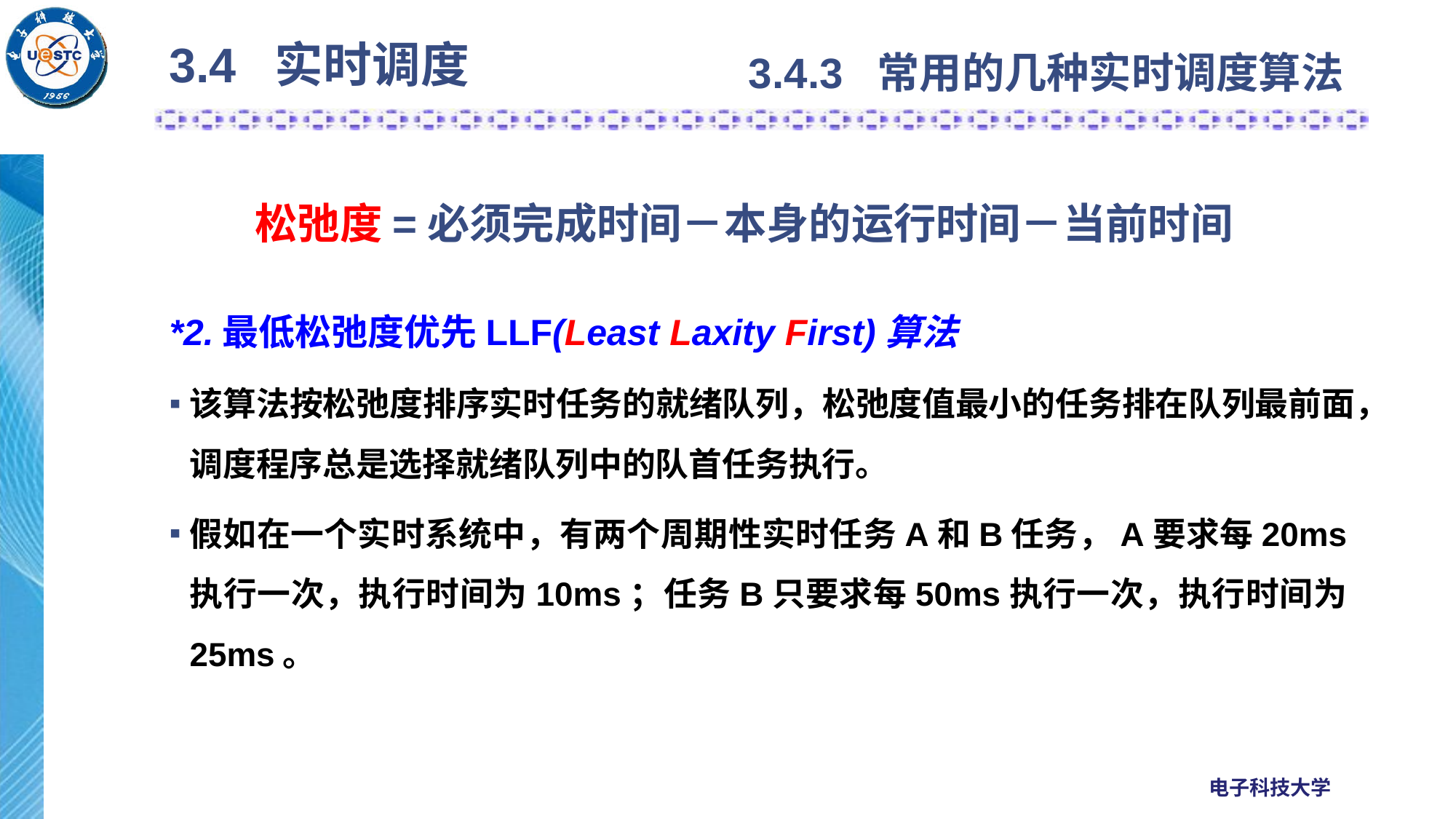

3.4  实时调度
# 3.4.3  常用的几种实时调度算法

  松弛度=必须完成时间－本身的运行时间－当前时间

*2.最低松弛度优先LLF(Least Laxity First)算法
该算法按松弛度排序实时任务的就绪队列，松弛度值最小的任务排在队列最前面，调度程序总是选择就绪队列中的队首任务执行。
假如在一个实时系统中，有两个周期性实时任务A和B任务，A要求每20ms执行一次，执行时间为10ms；任务B只要求每50ms执行一次，执行时间为25ms。